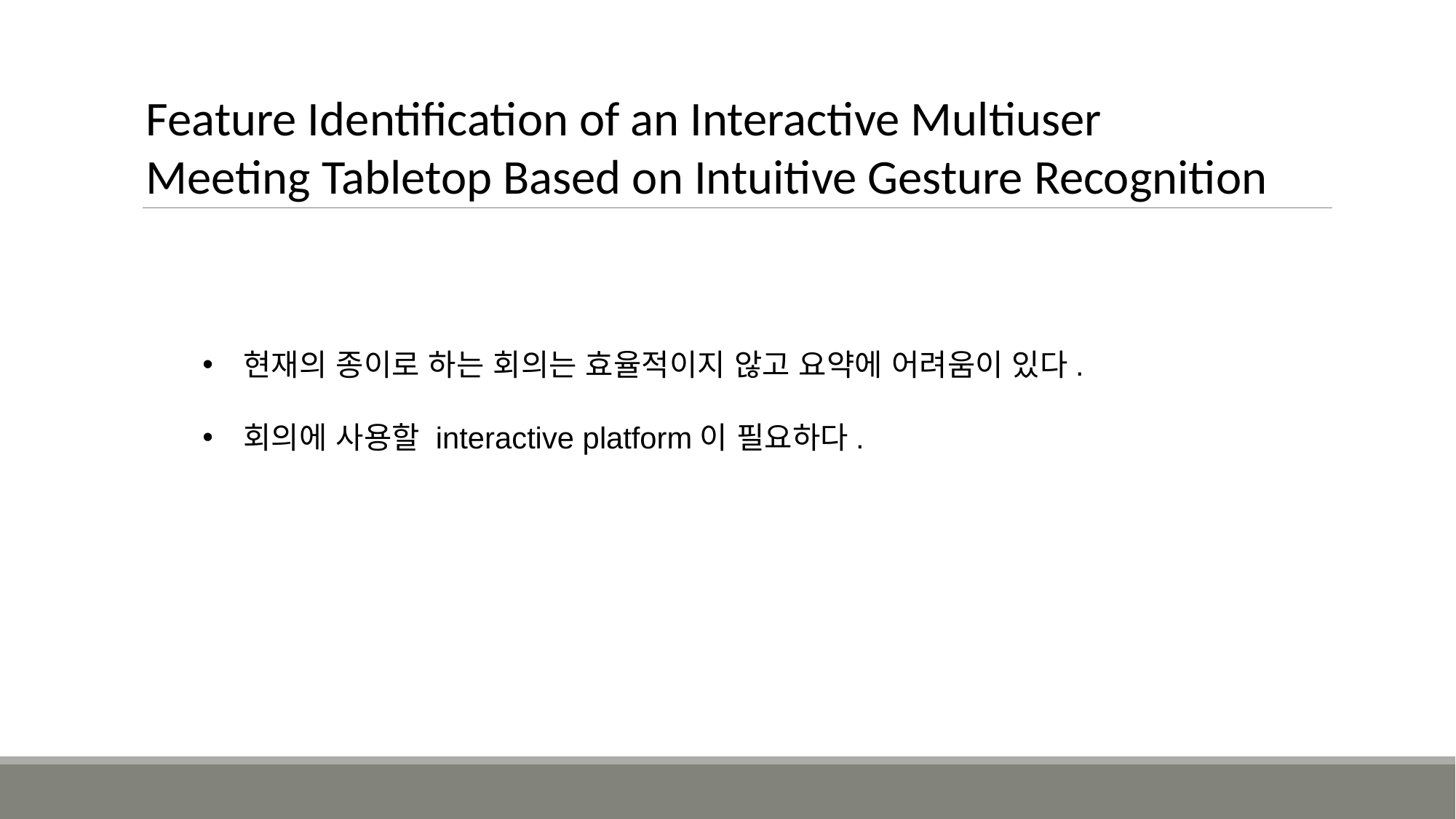

Feature Identification of an Interactive Multiuser Meeting Tabletop Based on Intuitive Gesture Recognition
현재의 종이로 하는 회의는 효율적이지 않고 요약에 어려움이 있다.

회의에 사용할 interactive platform이 필요하다.